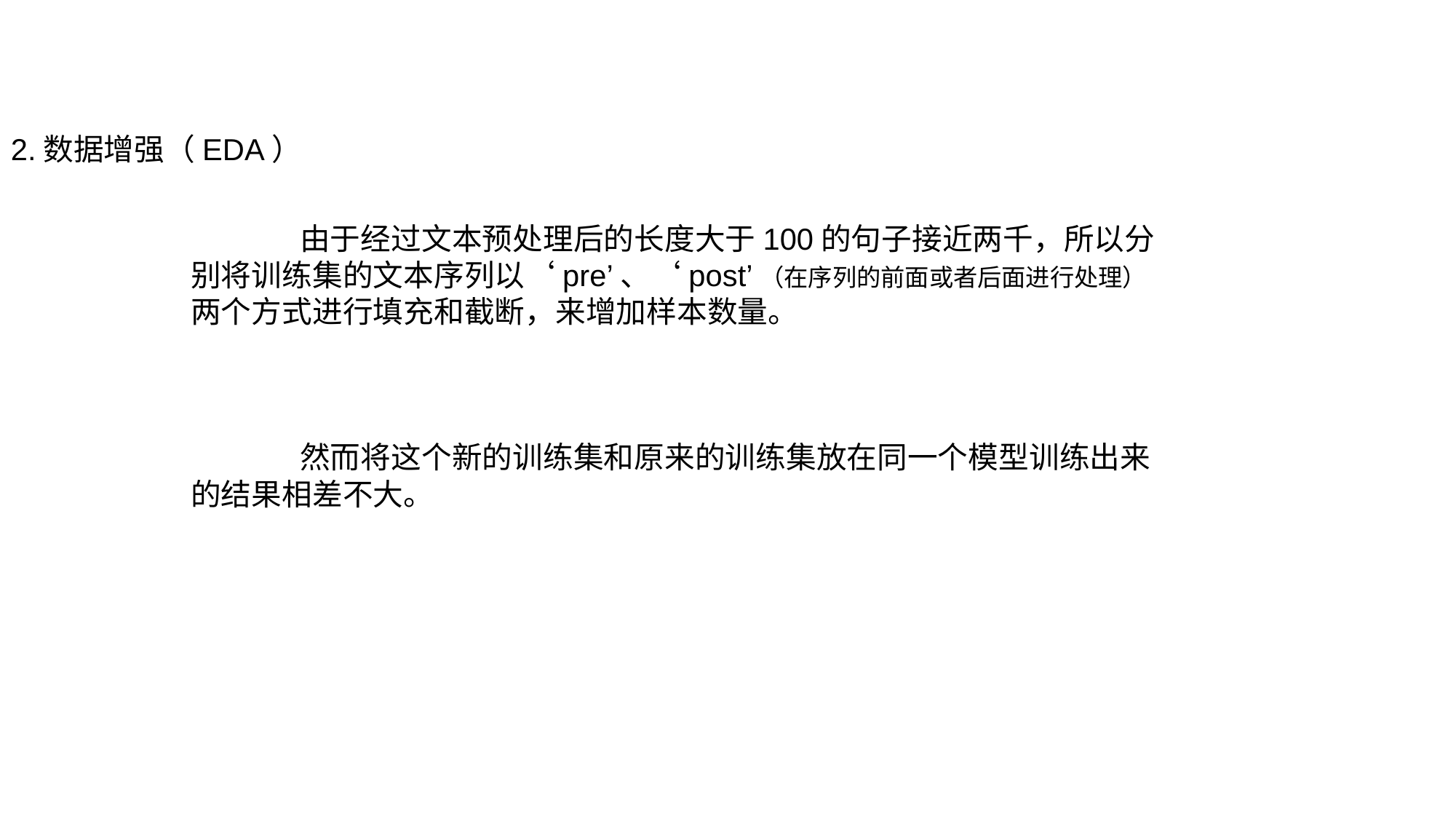

2.数据增强（EDA）
	由于经过文本预处理后的长度大于100的句子接近两千，所以分别将训练集的文本序列以‘pre’、‘post’（在序列的前面或者后面进行处理）两个方式进行填充和截断，来增加样本数量。

	然而将这个新的训练集和原来的训练集放在同一个模型训练出来的结果相差不大。